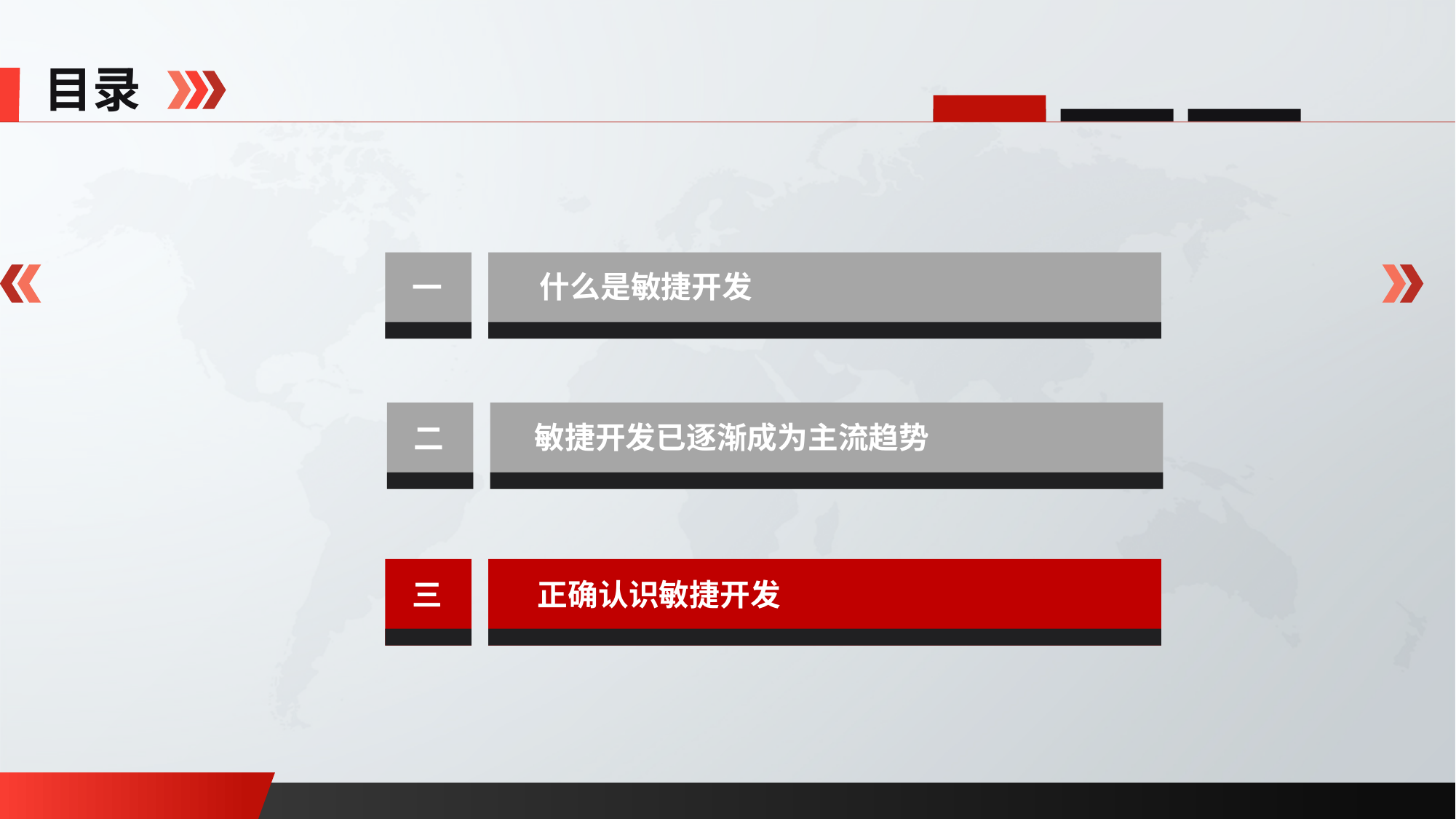

目录

一

什么是敏捷开发

二

敏捷开发已逐渐成为主流趋势

三

正确认识敏捷开发